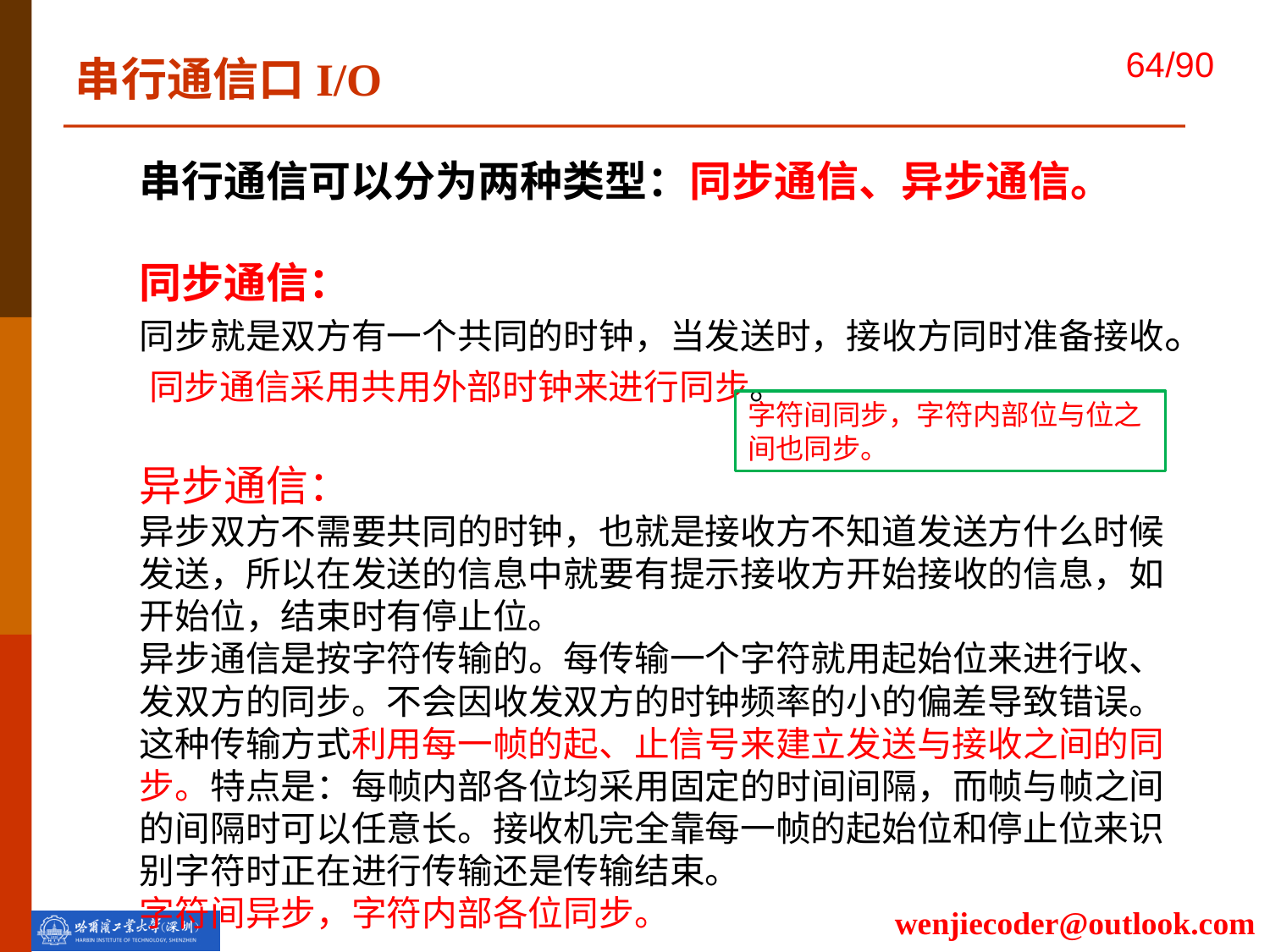

串行通信口I/O
串行通信可以分为两种类型：同步通信、异步通信。

同步通信：
同步就是双方有一个共同的时钟，当发送时，接收方同时准备接收。 同步通信采用共用外部时钟来进行同步。

异步通信：
异步双方不需要共同的时钟，也就是接收方不知道发送方什么时候发送，所以在发送的信息中就要有提示接收方开始接收的信息，如开始位，结束时有停止位。
异步通信是按字符传输的。每传输一个字符就用起始位来进行收、发双方的同步。不会因收发双方的时钟频率的小的偏差导致错误。
这种传输方式利用每一帧的起、止信号来建立发送与接收之间的同步。特点是：每帧内部各位均采用固定的时间间隔，而帧与帧之间的间隔时可以任意长。接收机完全靠每一帧的起始位和停止位来识别字符时正在进行传输还是传输结束。
字符间异步，字符内部各位同步。

字符间同步，字符内部位与位之间也同步。